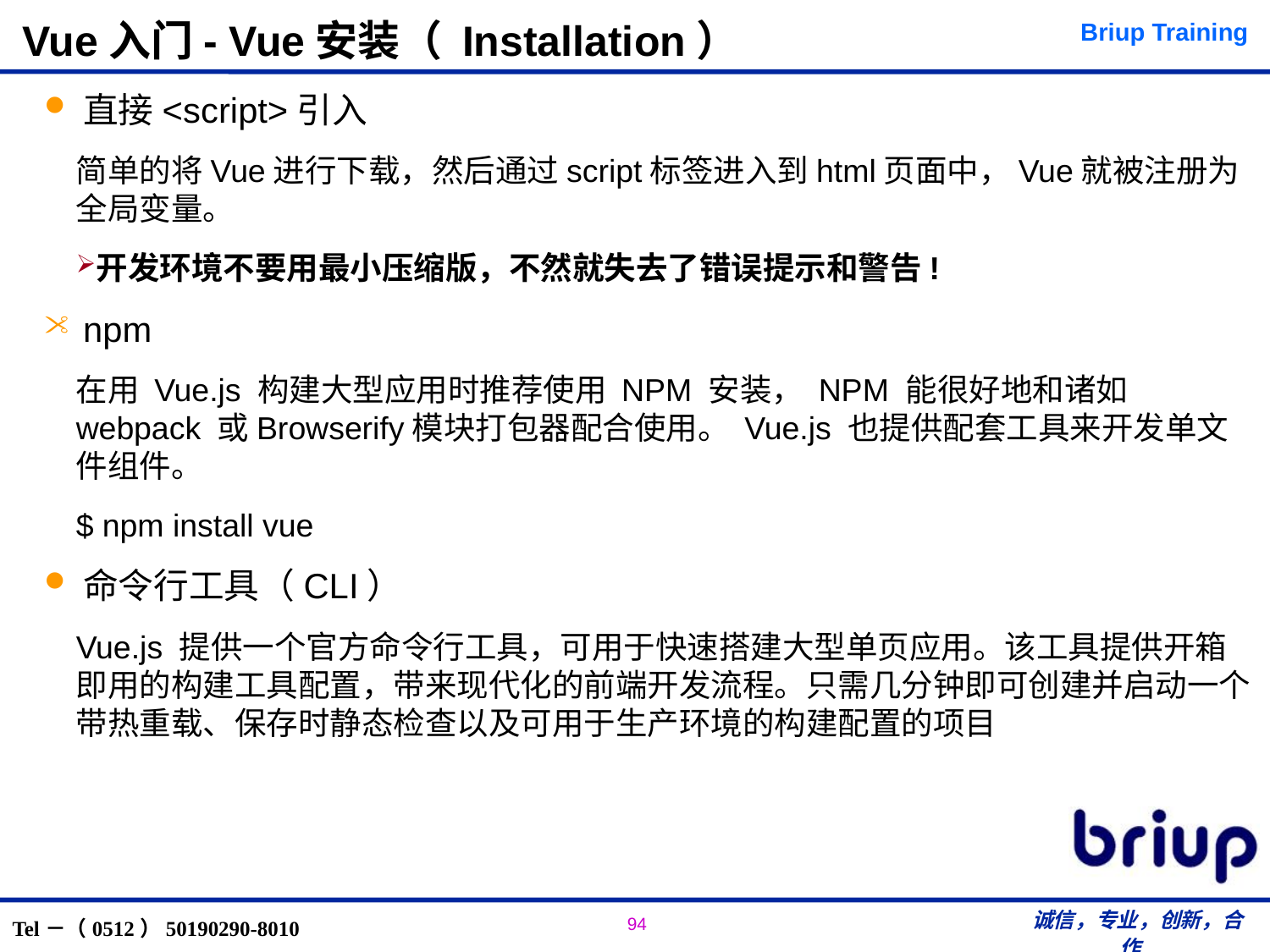

直接<script>引入
简单的将Vue进行下载，然后通过script标签进入到html页面中，Vue就被注册为全局变量。
开发环境不要用最小压缩版，不然就失去了错误提示和警告!
npm
在用 Vue.js 构建大型应用时推荐使用 NPM 安装， NPM 能很好地和诸如 webpack 或Browserify模块打包器配合使用。 Vue.js 也提供配套工具来开发单文件组件。
$ npm install vue
命令行工具（CLI）
Vue.js 提供一个官方命令行工具，可用于快速搭建大型单页应用。该工具提供开箱即用的构建工具配置，带来现代化的前端开发流程。只需几分钟即可创建并启动一个带热重载、保存时静态检查以及可用于生产环境的构建配置的项目

# Vue入门- Vue安装（ Installation）